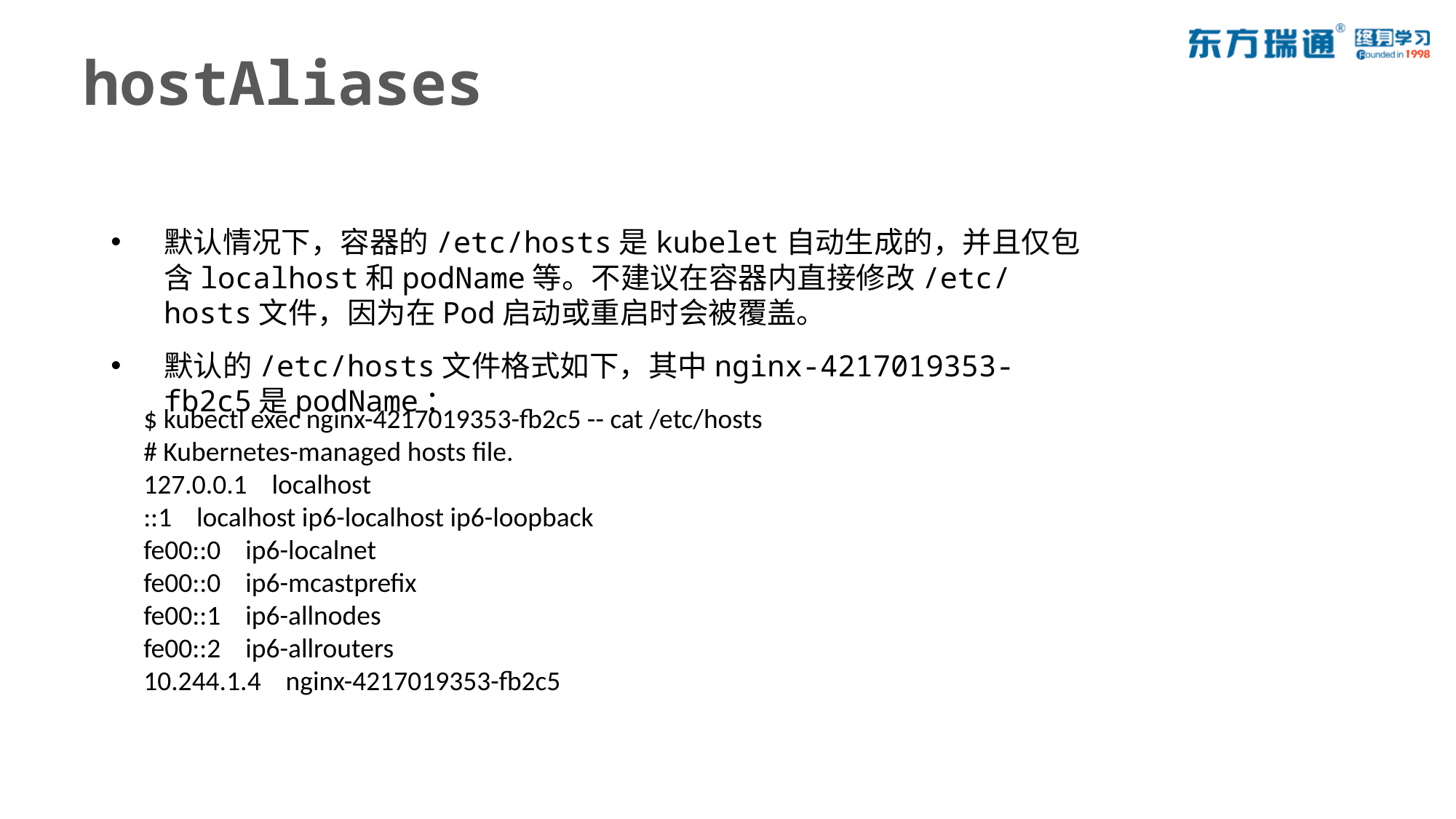

# hostAliases
默认情况下，容器的/etc/hosts是kubelet自动生成的，并且仅包含localhost和podName等。不建议在容器内直接修改/etc/hosts文件，因为在Pod启动或重启时会被覆盖。
默认的/etc/hosts文件格式如下，其中nginx-4217019353-fb2c5是podName：

$ kubectl exec nginx-4217019353-fb2c5 -- cat /etc/hosts
# Kubernetes-managed hosts file.
127.0.0.1    localhost
::1    localhost ip6-localhost ip6-loopback
fe00::0    ip6-localnet
fe00::0    ip6-mcastprefix
fe00::1    ip6-allnodes
fe00::2    ip6-allrouters
10.244.1.4    nginx-4217019353-fb2c5